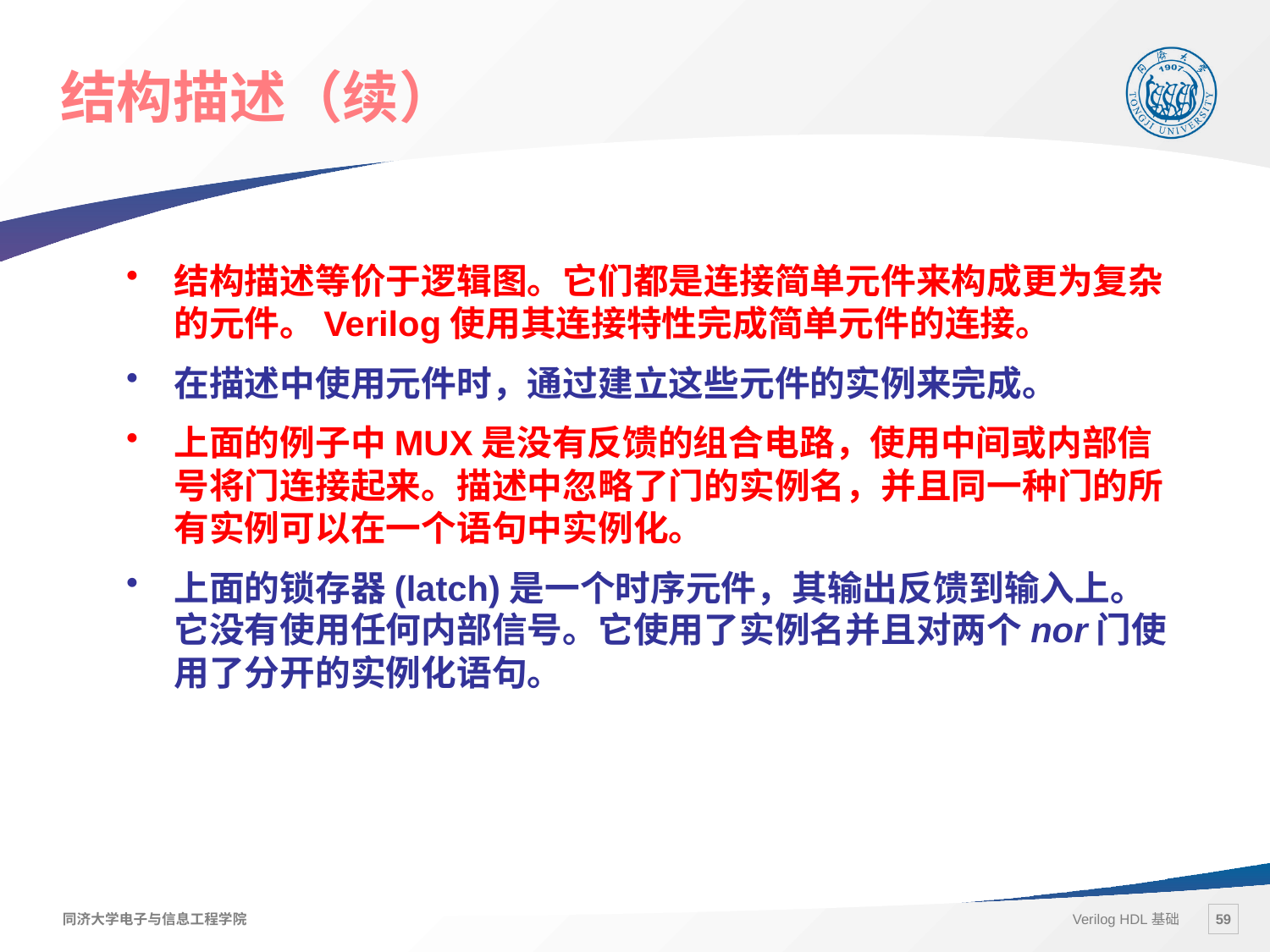

# 结构描述（续）
结构描述等价于逻辑图。它们都是连接简单元件来构成更为复杂的元件。Verilog使用其连接特性完成简单元件的连接。
在描述中使用元件时，通过建立这些元件的实例来完成。
上面的例子中MUX是没有反馈的组合电路，使用中间或内部信号将门连接起来。描述中忽略了门的实例名，并且同一种门的所有实例可以在一个语句中实例化。
上面的锁存器(latch)是一个时序元件，其输出反馈到输入上。它没有使用任何内部信号。它使用了实例名并且对两个nor门使用了分开的实例化语句。